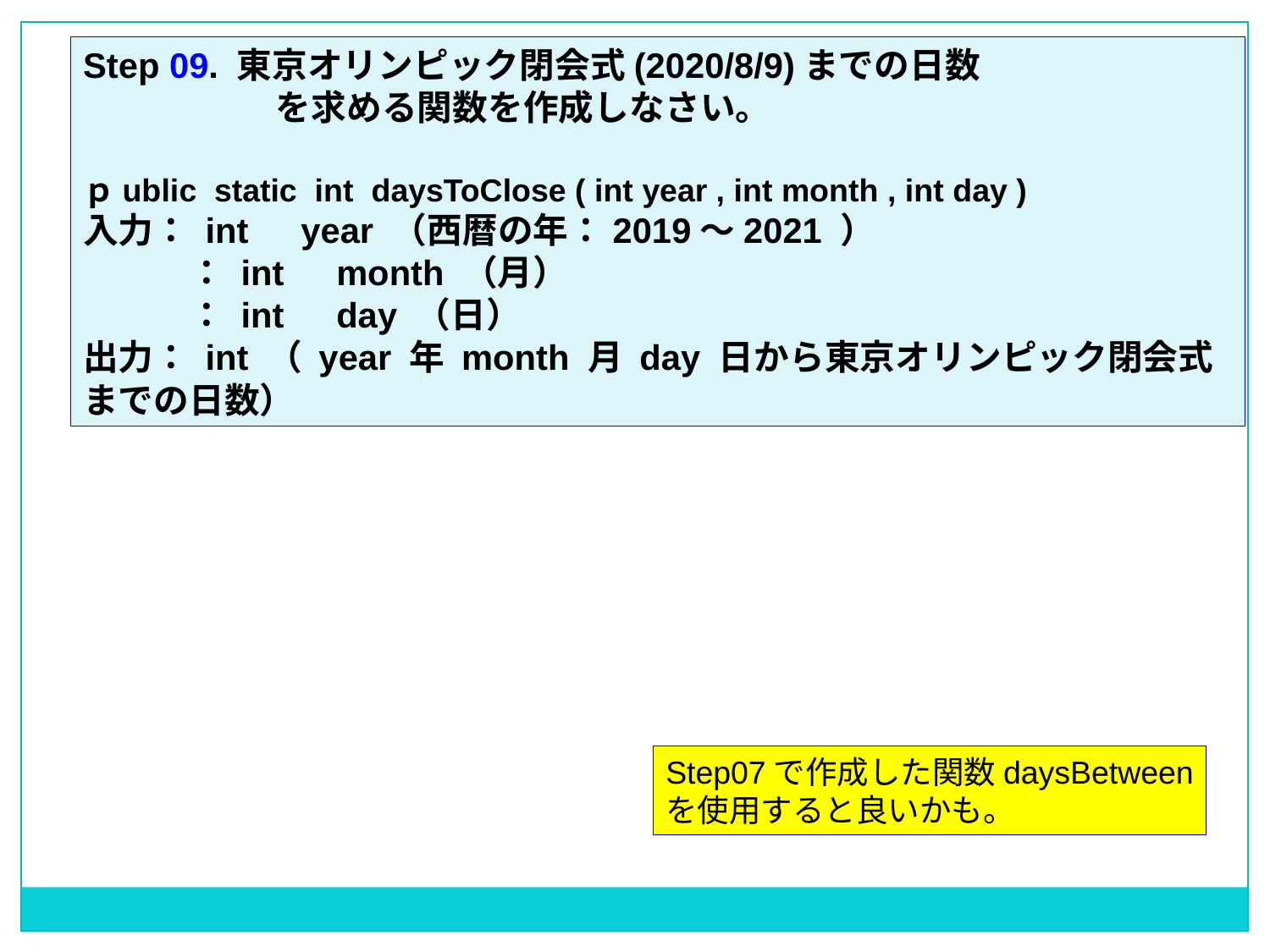

Step 09. 東京オリンピック閉会式(2020/8/9)までの日数
　　　　　  を求める関数を作成しなさい。

ｐublic  static  int  daysToClose ( int year , int month , int day )
入力： int　year （西暦の年：2019～2021 ）
　　　： int　month （月）
　　　： int　day （日）
出力： int （ year 年 month 月 day 日から東京オリンピック閉会式までの日数）
Step07で作成した関数daysBetween
を使用すると良いかも。